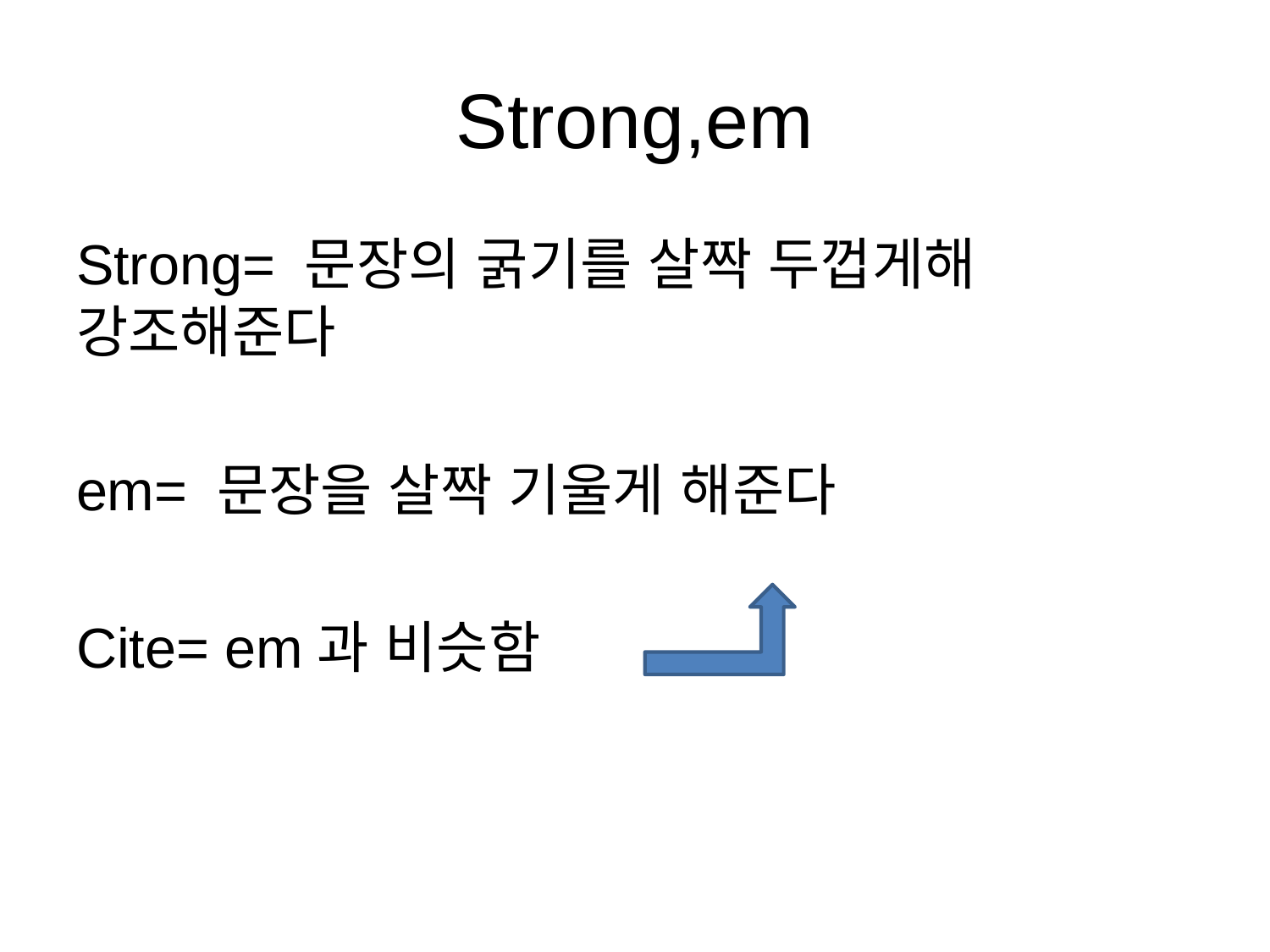

# Strong,em
Strong= 문장의 굵기를 살짝 두껍게해 강조해준다

em= 문장을 살짝 기울게 해준다

Cite= em과 비슷함